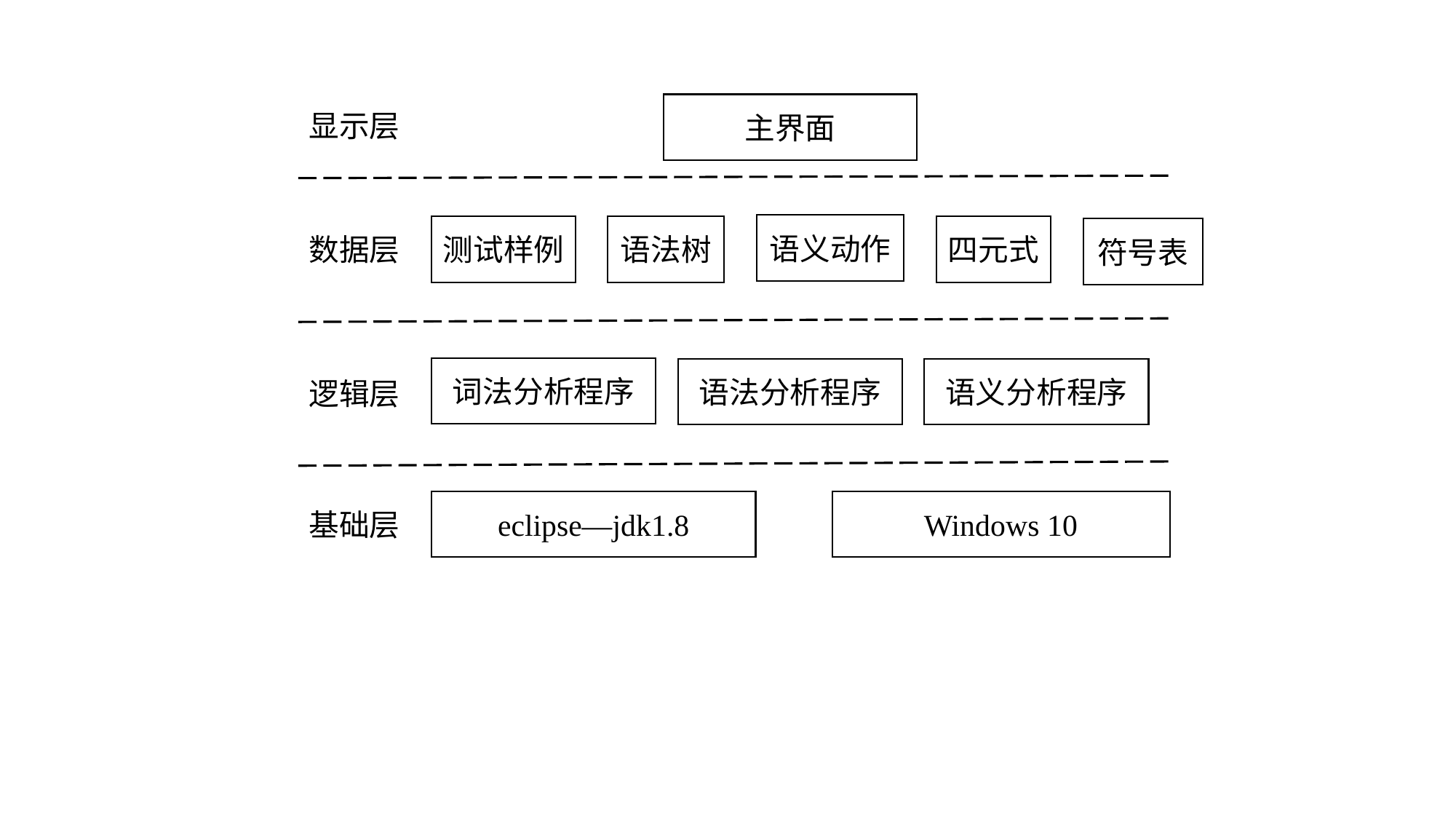

主界面
显示层
语义动作
测试样例
语法树
四元式
符号表
数据层
词法分析程序
语法分析程序
语义分析程序
逻辑层
eclipse—jdk1.8
Windows 10
基础层